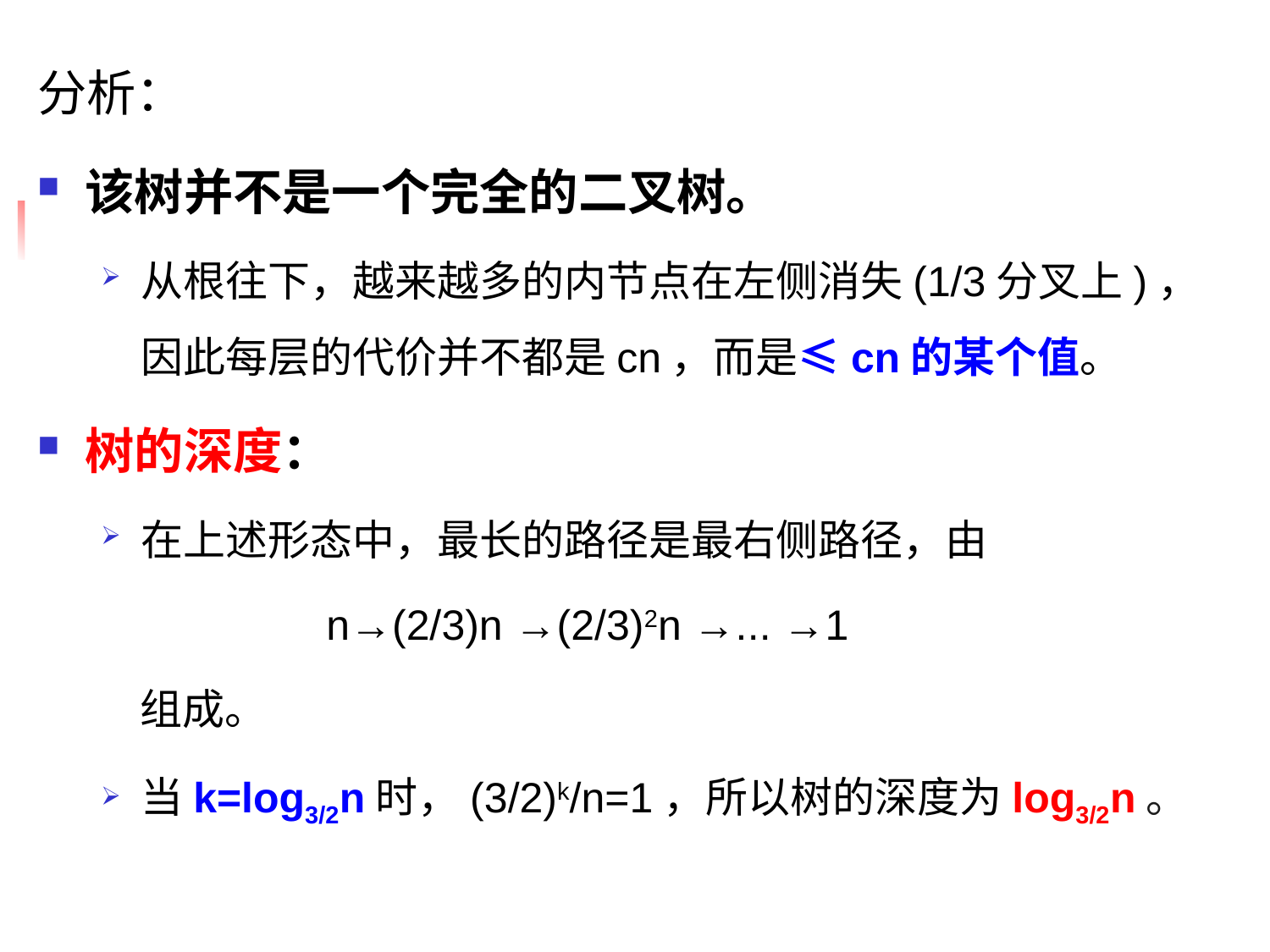

分析：
该树并不是一个完全的二叉树。
从根往下，越来越多的内节点在左侧消失(1/3分叉上)，因此每层的代价并不都是cn，而是≤cn的某个值。
树的深度：
在上述形态中，最长的路径是最右侧路径，由
                   n→(2/3)n →(2/3)2n →... →1
   组成。
当k=log3/2n时，(3/2)k/n=1，所以树的深度为log3/2n。